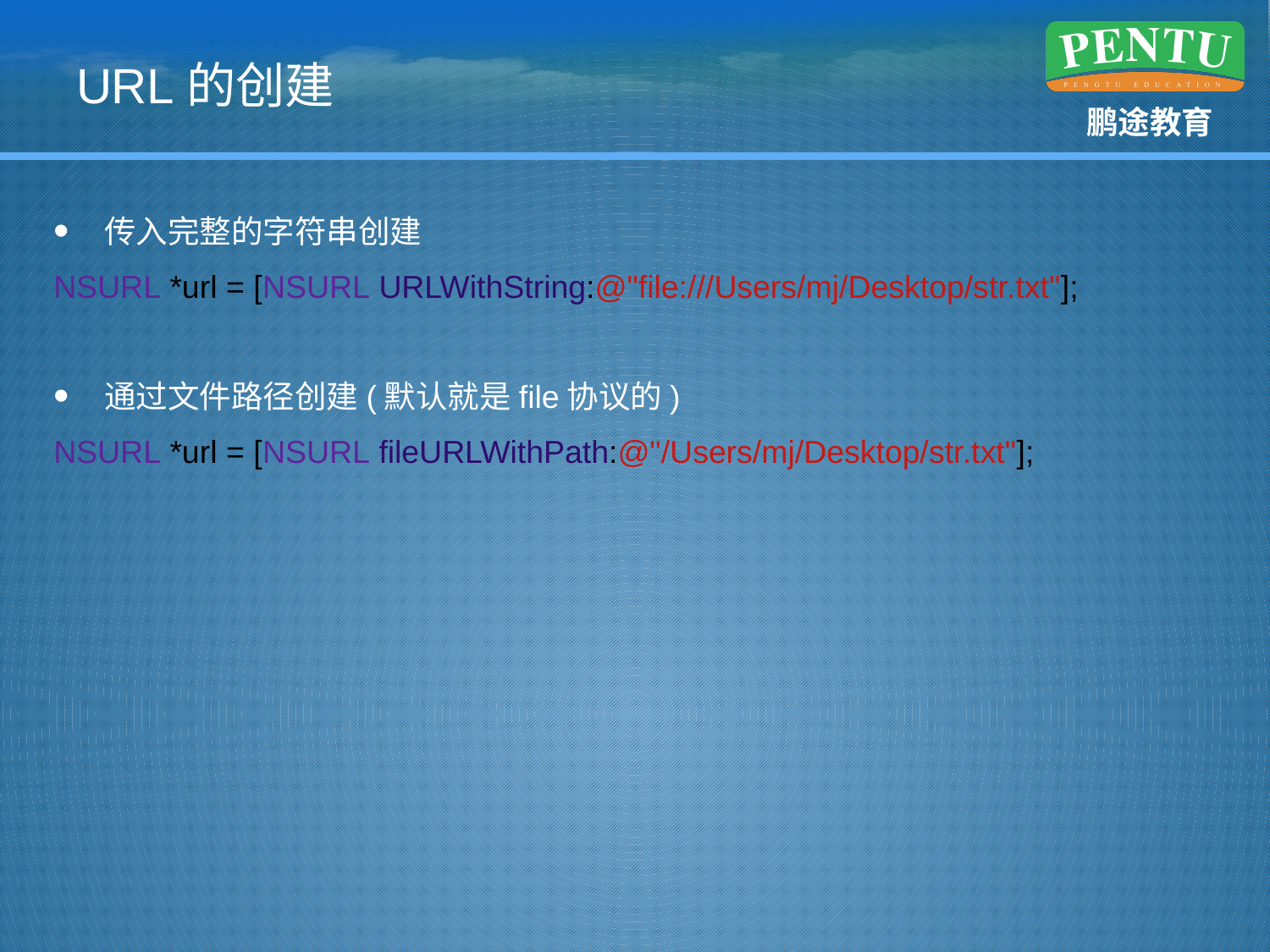

# URL的创建
传入完整的字符串创建
NSURL *url = [NSURL URLWithString:@"file:///Users/mj/Desktop/str.txt"];

通过文件路径创建(默认就是file协议的)
NSURL *url = [NSURL fileURLWithPath:@"/Users/mj/Desktop/str.txt"];